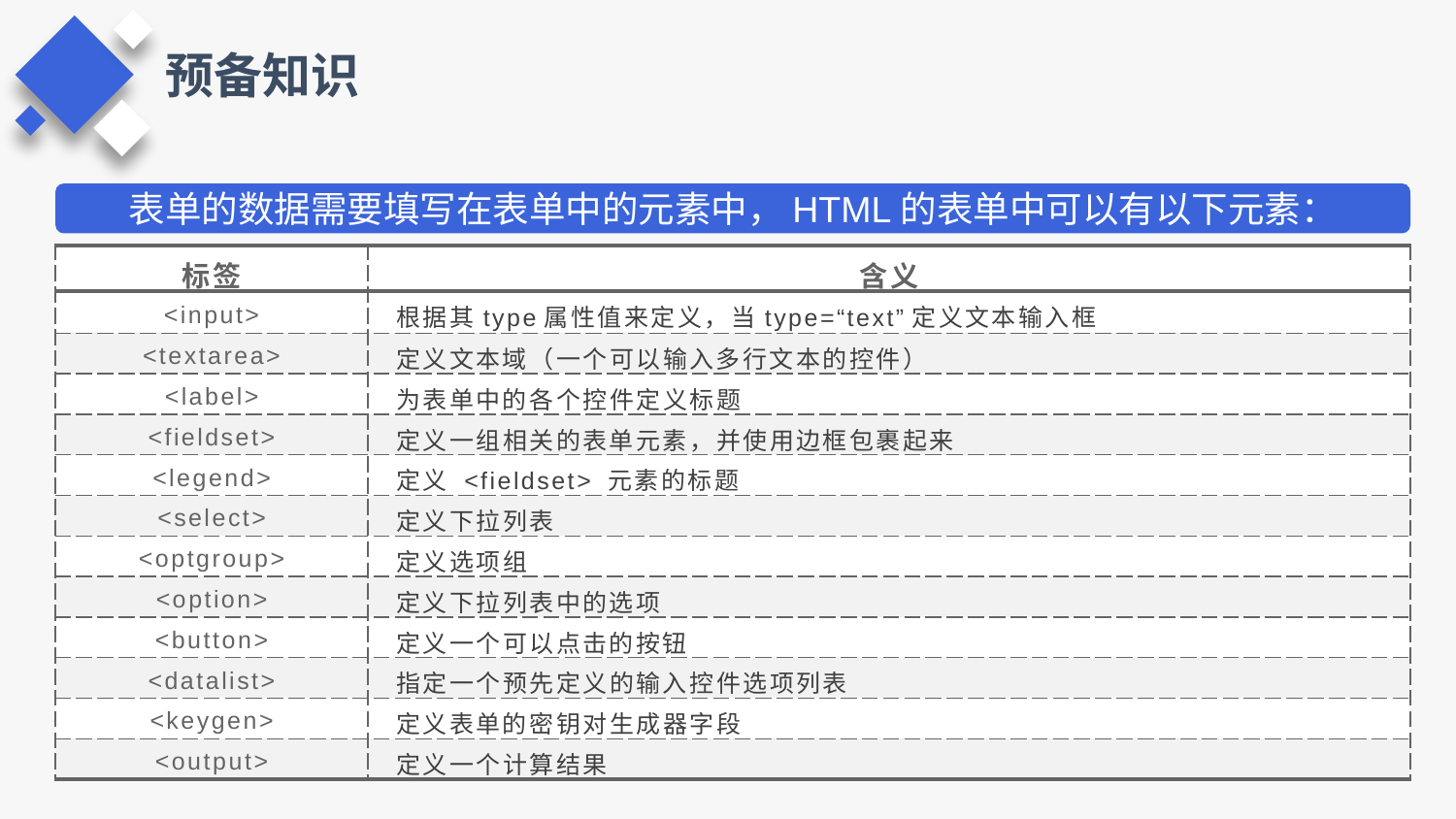

预备知识

表单的数据需要填写在表单中的元素中，HTML的表单中可以有以下元素：
| 标签 | 含义 |
| --- | --- |
| <input> | 根据其type属性值来定义，当type=“text”定义文本输入框 |
| <textarea> | 定义文本域（一个可以输入多行文本的控件） |
| <label> | 为表单中的各个控件定义标题 |
| <fieldset> | 定义一组相关的表单元素，并使用边框包裹起来 |
| <legend> | 定义 <fieldset> 元素的标题 |
| <select> | 定义下拉列表 |
| <optgroup> | 定义选项组 |
| <option> | 定义下拉列表中的选项 |
| <button> | 定义一个可以点击的按钮 |
| <datalist> | 指定一个预先定义的输入控件选项列表 |
| <keygen> | 定义表单的密钥对生成器字段 |
| <output> | 定义一个计算结果 |